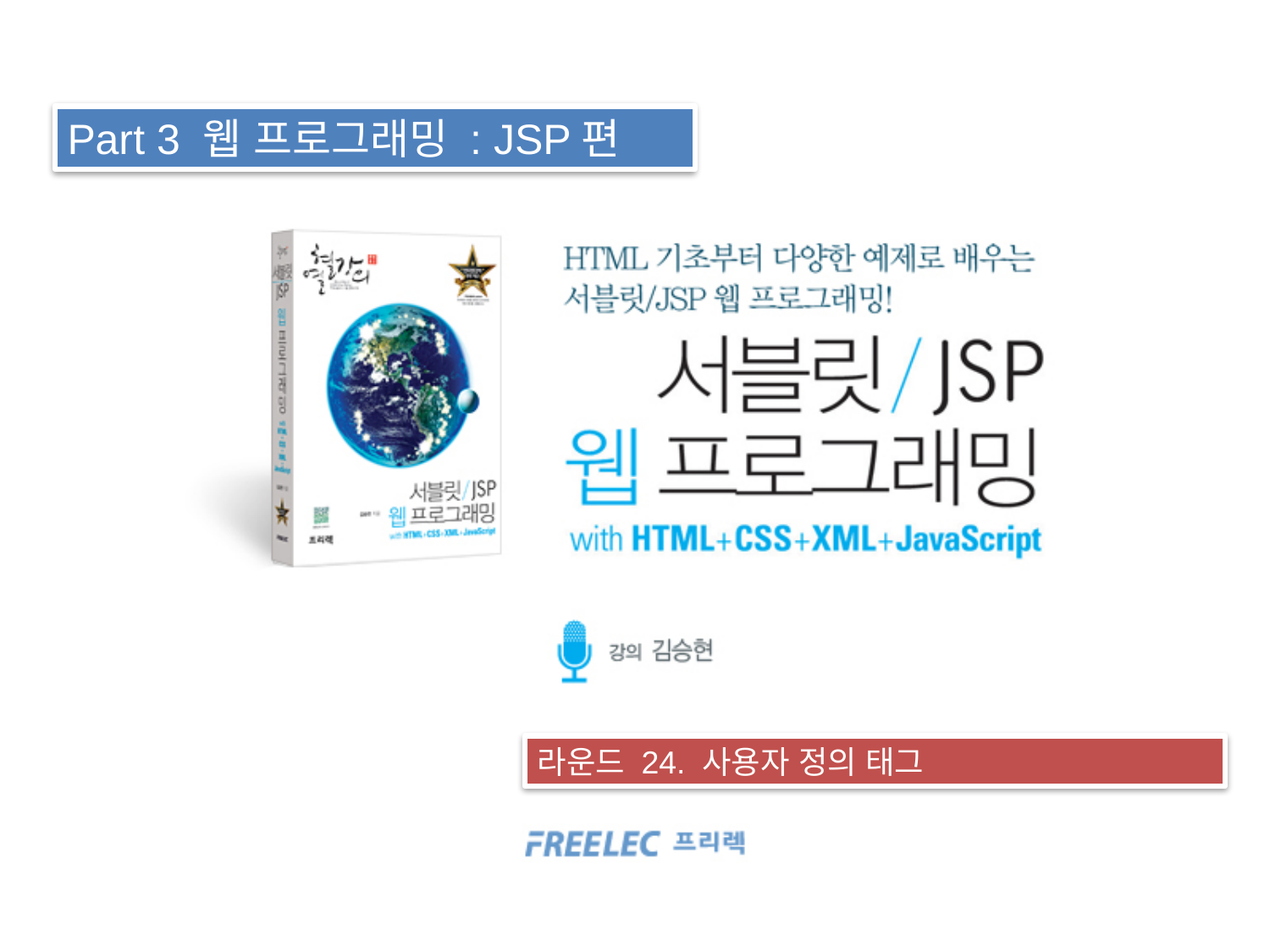

Part 3 웹 프로그래밍 : JSP편
라운드 24. 사용자 정의 태그